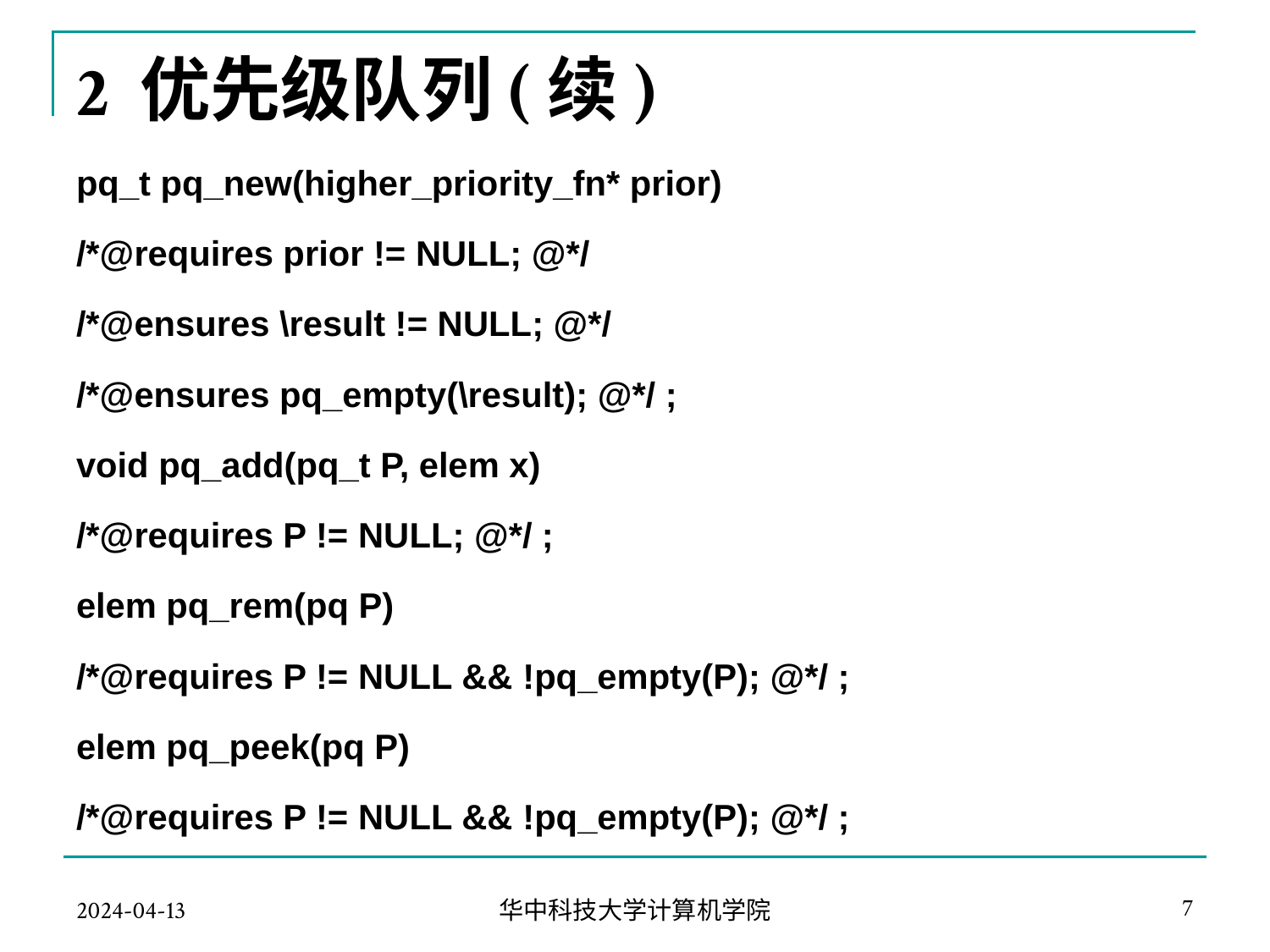

# 2 优先级队列(续)
pq_t pq_new(higher_priority_fn* prior)
/*@requires prior != NULL; @*/
/*@ensures \result != NULL; @*/
/*@ensures pq_empty(\result); @*/ ;
void pq_add(pq_t P, elem x)
/*@requires P != NULL; @*/ ;
elem pq_rem(pq P)
/*@requires P != NULL && !pq_empty(P); @*/ ;
elem pq_peek(pq P)
/*@requires P != NULL && !pq_empty(P); @*/ ;
2024-04-13
7
华中科技大学计算机学院